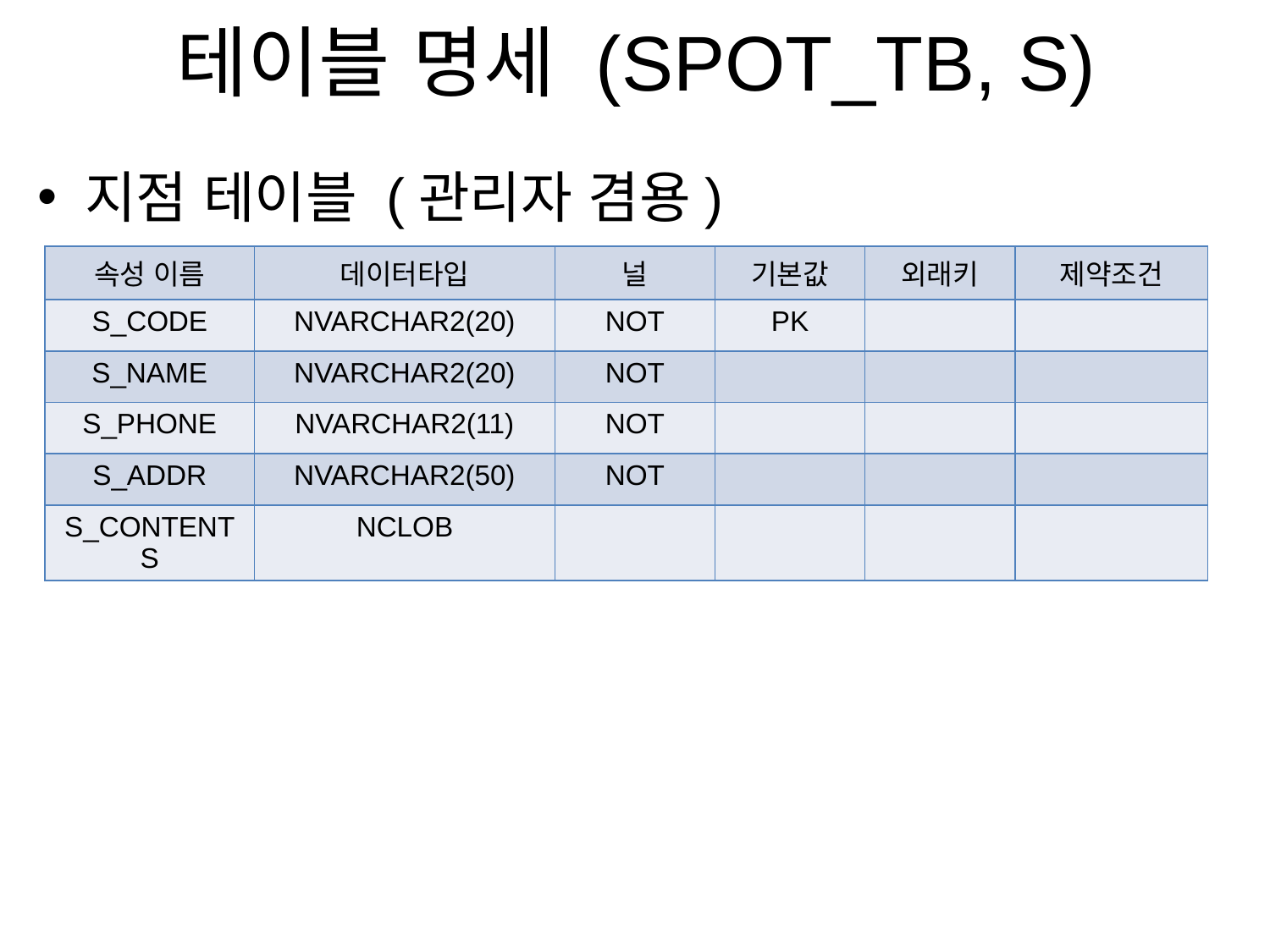

# 테이블 명세 (SPOT_TB, S)
지점 테이블 (관리자 겸용)
| 속성 이름 | 데이터타입 | 널 | 기본값 | 외래키 | 제약조건 |
| --- | --- | --- | --- | --- | --- |
| S\_CODE | NVARCHAR2(20) | NOT | PK |  |  |
| S\_NAME | NVARCHAR2(20) | NOT |  |  |  |
| S\_PHONE | NVARCHAR2(11) | NOT |  |  |  |
| S\_ADDR | NVARCHAR2(50) | NOT |  |  |  |
| S\_CONTENTS | NCLOB |  |  |  |  |